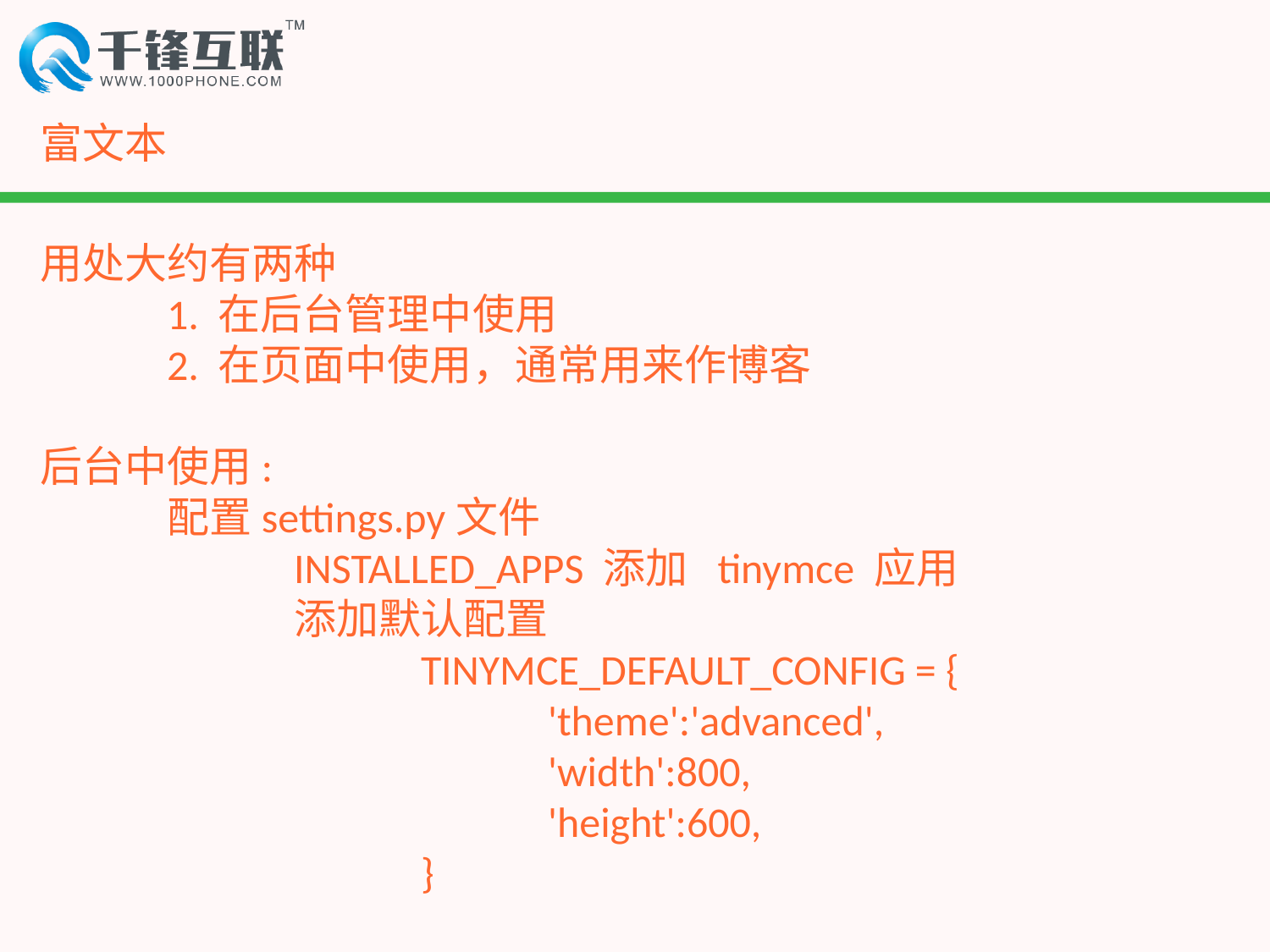

# 富文本
用处大约有两种
	1. 在后台管理中使用
	2. 在页面中使用，通常用来作博客

后台中使用:
	配置settings.py文件
		INSTALLED_APPS 添加  tinymce 应用
		添加默认配置
			TINYMCE_DEFAULT_CONFIG = {
				'theme':'advanced',
				'width':800,
				'height':600,
			}